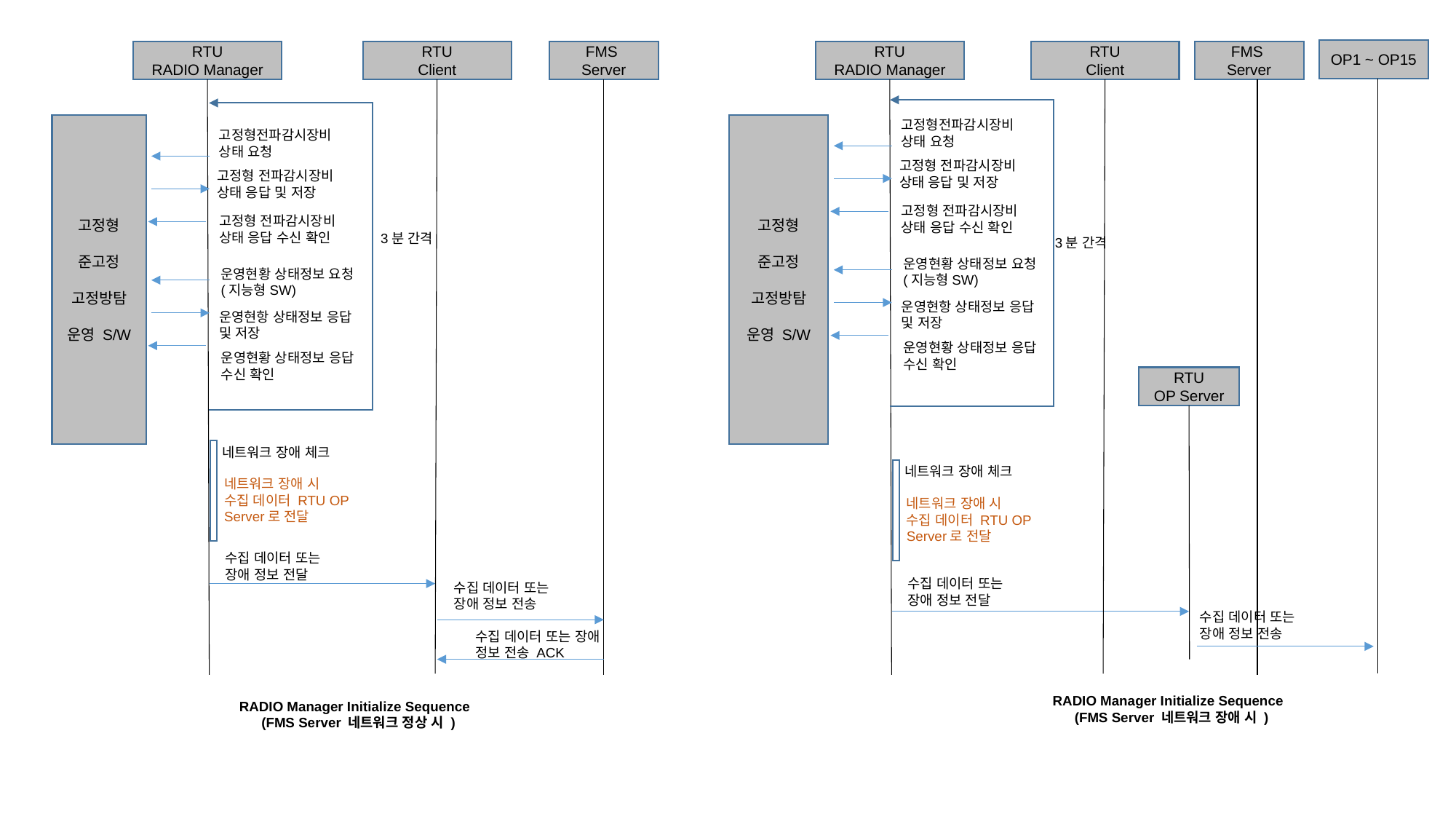

OP1 ~ OP15
RTU
RADIO Manager
RTU
Client
FMS
Server
RTU
RADIO Manager
RTU
Client
FMS
Server

고정형전파감시장비 상태 요청
고정형

준고정

고정방탐

운영 S/W
고정형

준고정

고정방탐

운영 S/W
고정형전파감시장비 상태 요청
고정형 전파감시장비
상태 응답 및 저장
고정형 전파감시장비
상태 응답 및 저장
고정형 전파감시장비
상태 응답 수신 확인
고정형 전파감시장비
상태 응답 수신 확인
3분 간격
3분 간격
운영현황 상태정보 요청(지능형SW)
운영현황 상태정보 요청(지능형SW)
운영현항 상태정보 응답 및 저장
운영현항 상태정보 응답 및 저장
운영현황 상태정보 응답 수신 확인
운영현황 상태정보 응답 수신 확인
RTU
OP Server
네트워크 장애 체크

네트워크 장애 체크

네트워크 장애 시
수집 데이터 RTU OP Server로 전달
네트워크 장애 시
수집 데이터 RTU OP Server로 전달
수집 데이터 또는 장애 정보 전달
수집 데이터 또는 장애 정보 전달
수집 데이터 또는 장애 정보 전송
수집 데이터 또는 장애 정보 전송
수집 데이터 또는 장애 정보 전송 ACK
RADIO Manager Initialize Sequence
(FMS Server 네트워크 장애 시 )

RADIO Manager Initialize Sequence
(FMS Server 네트워크 정상 시 )